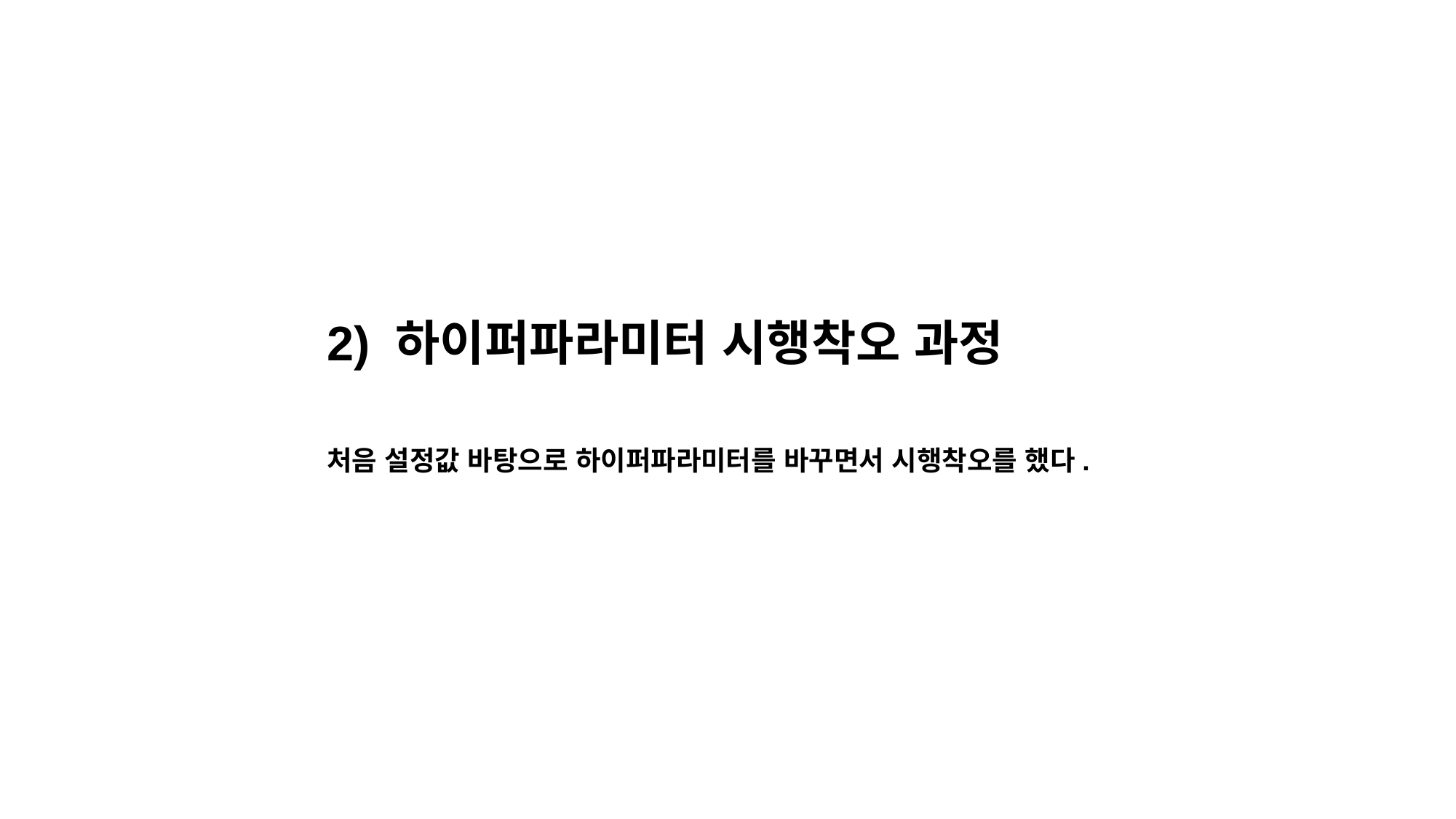

2) 하이퍼파라미터 시행착오 과정
처음 설정값 바탕으로 하이퍼파라미터를 바꾸면서 시행착오를 했다.